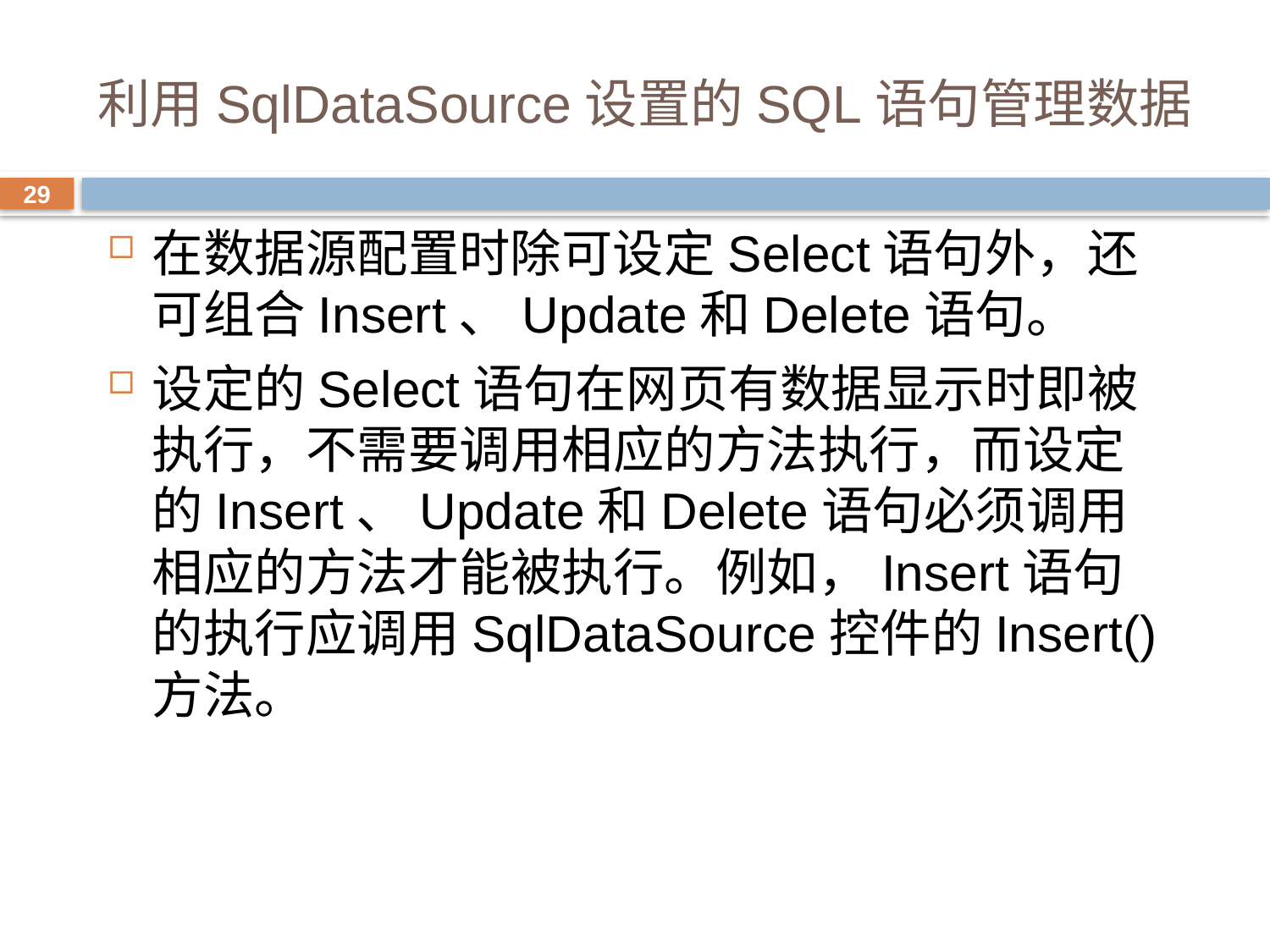

# 利用SqlDataSource设置的SQL语句管理数据
29
在数据源配置时除可设定Select语句外，还可组合Insert、Update和Delete语句。
设定的Select语句在网页有数据显示时即被执行，不需要调用相应的方法执行，而设定的Insert、Update和Delete语句必须调用相应的方法才能被执行。例如，Insert语句的执行应调用SqlDataSource控件的Insert()方法。